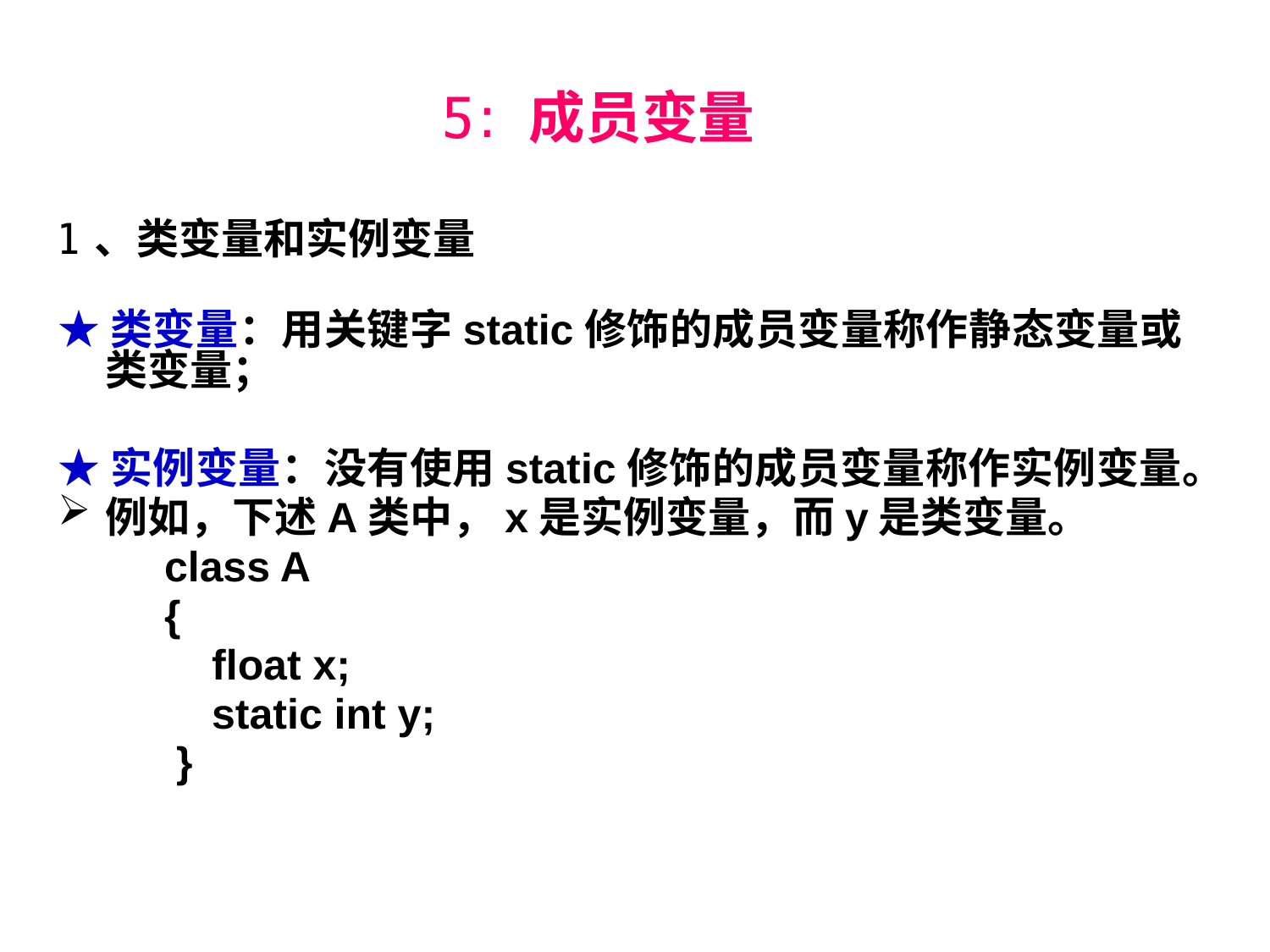

5: 成员变量
1、类变量和实例变量
★类变量：用关键字static修饰的成员变量称作静态变量或类变量；

★实例变量：没有使用static修饰的成员变量称作实例变量。
例如，下述A类中，x是实例变量，而y是类变量。
         class A
         {
             float x;
             static int y;
          }